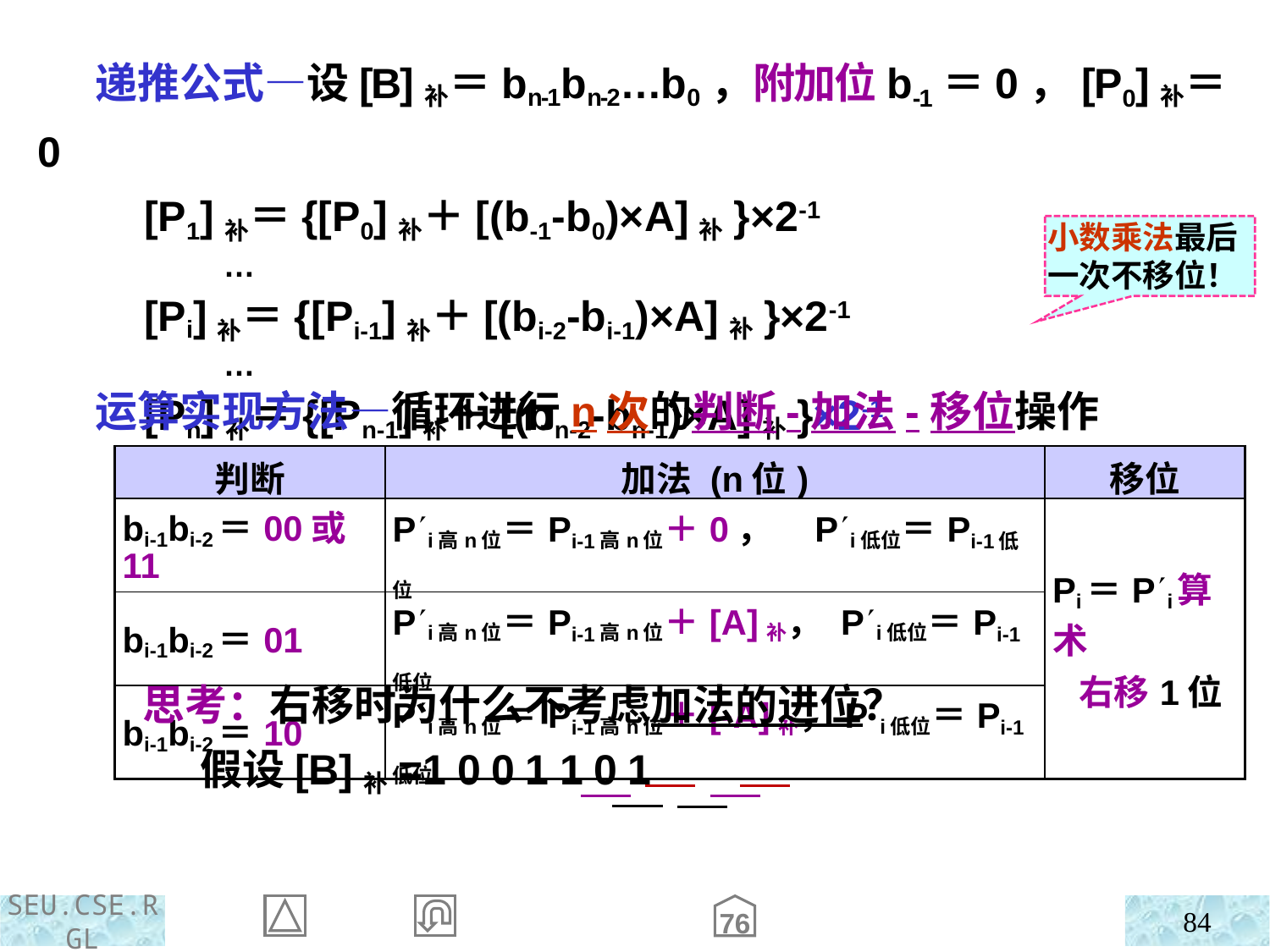

递推公式—设[B]补＝bn-1bn-2…b0，附加位b-1＝0，[P0]补＝0
         [P1]补＝{[P0]补＋[(b-1-b0)×A]补}×2-1
                     …
         [Pi]补＝{[Pi-1]补＋[(bi-2-bi-1)×A]补}×2-1
                     …
         [Pn]补＝{[Pn-1]补＋[(bn-2-bn-1)×A]补}×2-1
小数乘法最后一次不移位！
     运算实现方法—循环进行n次的判断-加法-移位操作
| 判断 | 加法 (n位) | 移位 |
| --- | --- | --- |
| bi-1bi-2＝00或11 | P′i高n位＝Pi-1高n位＋0， P′i低位＝Pi-1低位 | Pi＝P′i算术 右移1位 |
| bi-1bi-2＝01 | P′i高n位＝Pi-1高n位＋[A]补， P′i低位＝Pi-1低位 |  |
| bi-1bi-2＝10 | P′i高n位＝Pi-1高n位＋[-A]补，P′i低位＝Pi-1低位 |  |
          思考：右移时为什么不考虑加法的进位？
                假设[B]补=1 0 0 1 1 0 1

76

84